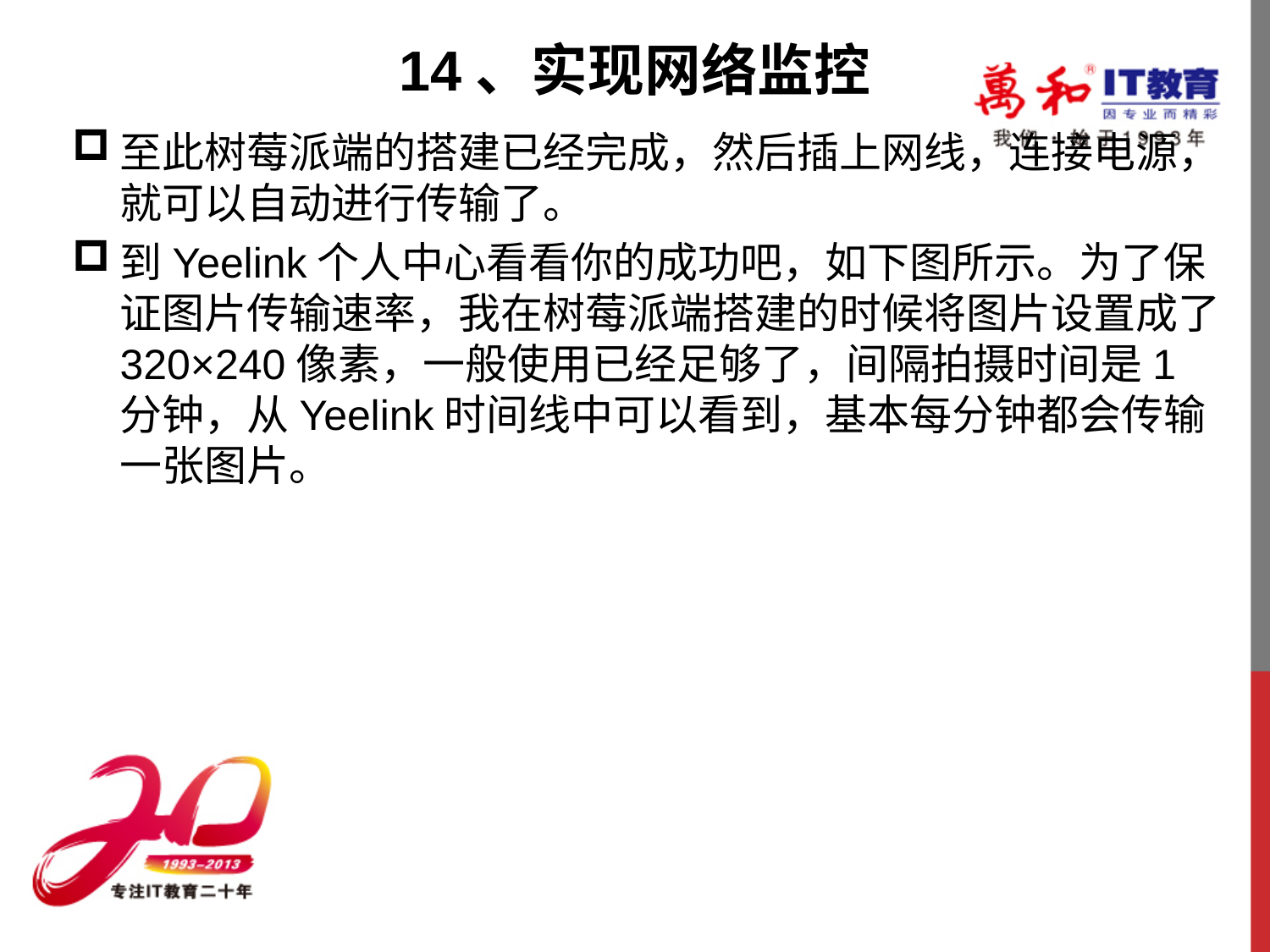

# 14、实现网络监控
至此树莓派端的搭建已经完成，然后插上网线，连接电源，就可以自动进行传输了。
到Yeelink个人中心看看你的成功吧，如下图所示。为了保证图片传输速率，我在树莓派端搭建的时候将图片设置成了320×240像素，一般使用已经足够了，间隔拍摄时间是1分钟，从Yeelink时间线中可以看到，基本每分钟都会传输一张图片。